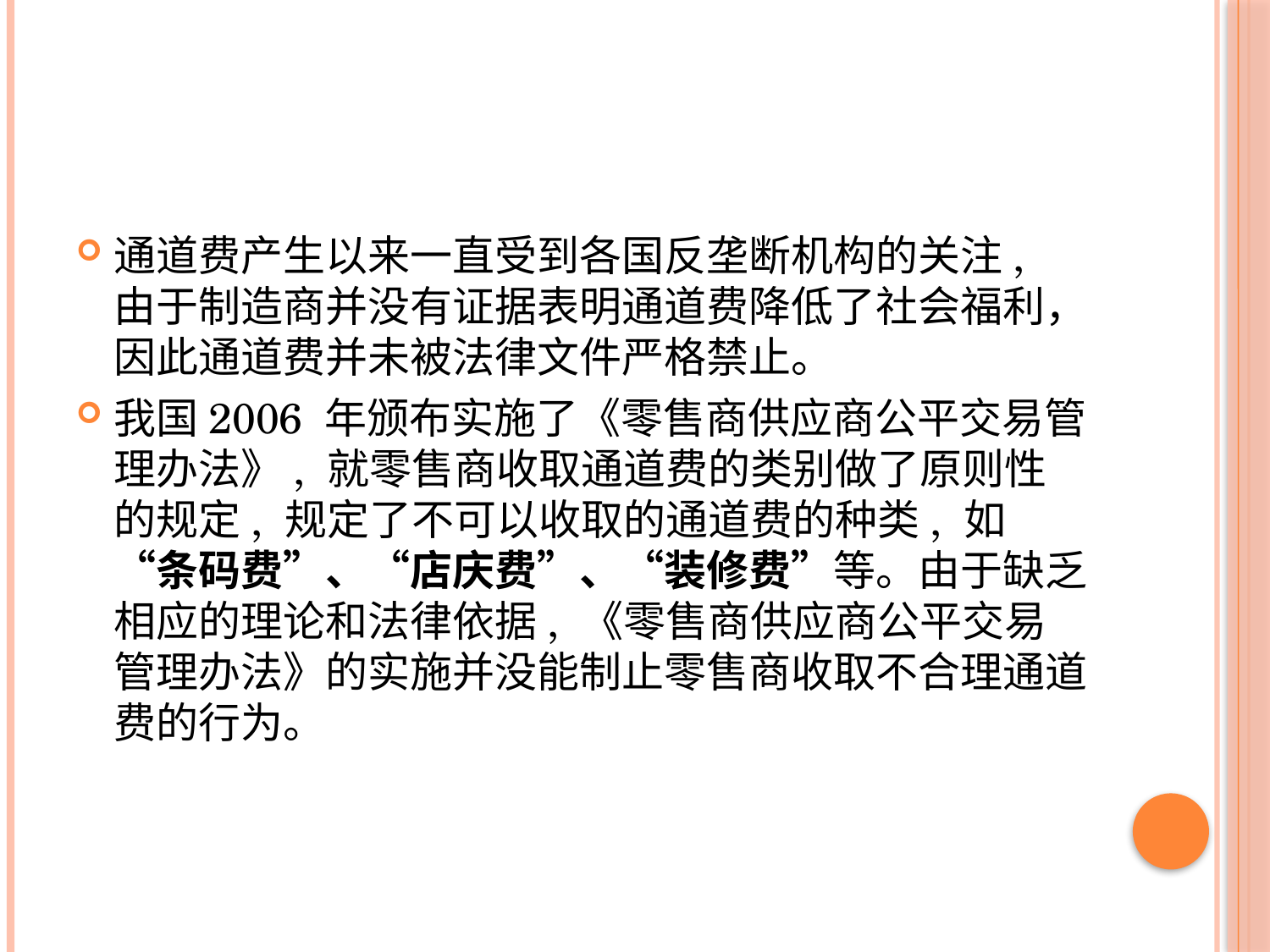

#
通道费产生以来一直受到各国反垄断机构的关注, 由于制造商并没有证据表明通道费降低了社会福利，因此通道费并未被法律文件严格禁止。
我国2006 年颁布实施了《零售商供应商公平交易管理办法》, 就零售商收取通道费的类别做了原则性的规定, 规定了不可以收取的通道费的种类, 如“条码费”、“店庆费”、“装修费”等。由于缺乏相应的理论和法律依据, 《零售商供应商公平交易管理办法》的实施并没能制止零售商收取不合理通道费的行为。